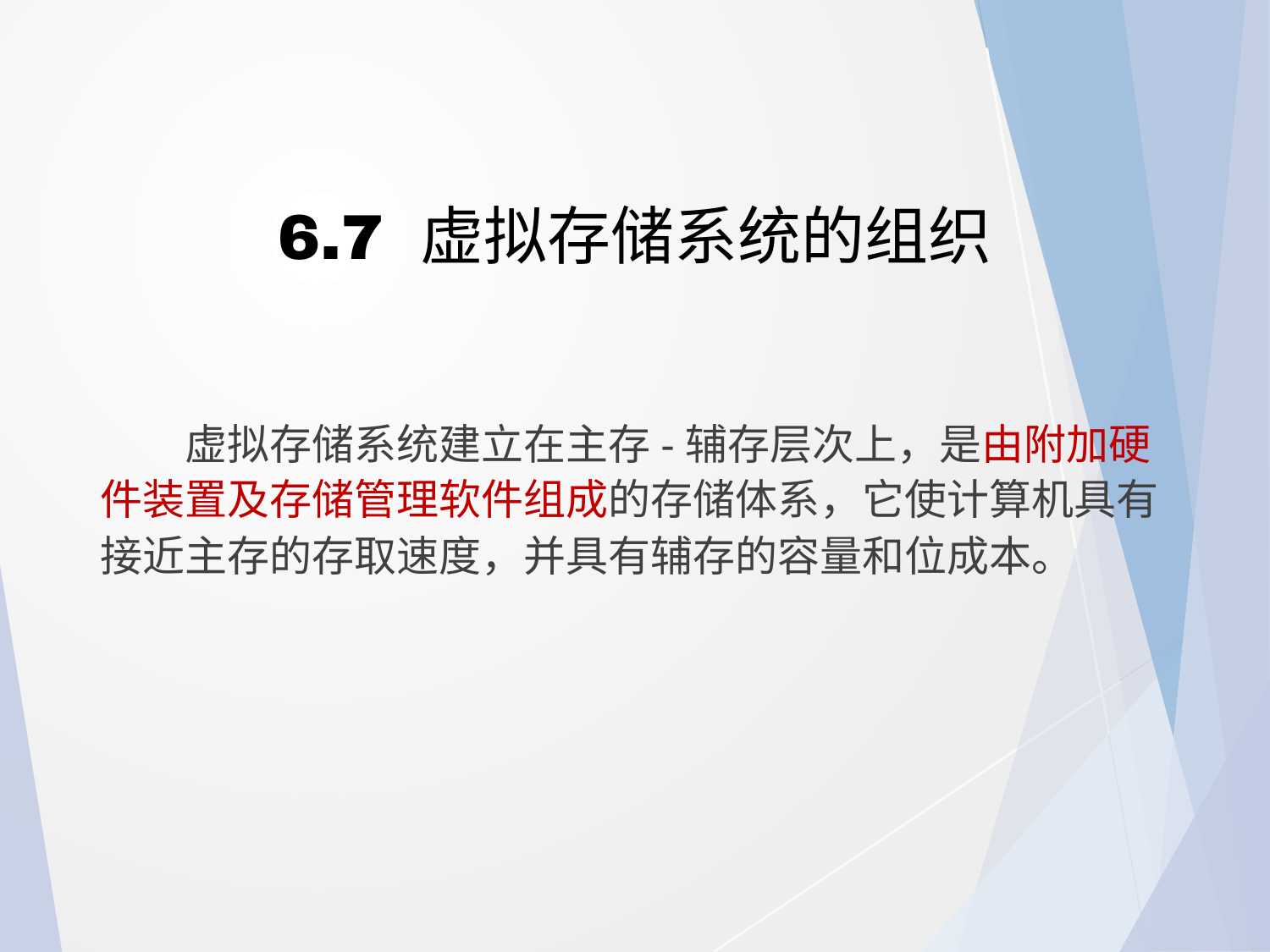

# 6.7 虚拟存储系统的组织
虚拟存储系统建立在主存-辅存层次上，是由附加硬件装置及存储管理软件组成的存储体系，它使计算机具有接近主存的存取速度，并具有辅存的容量和位成本。